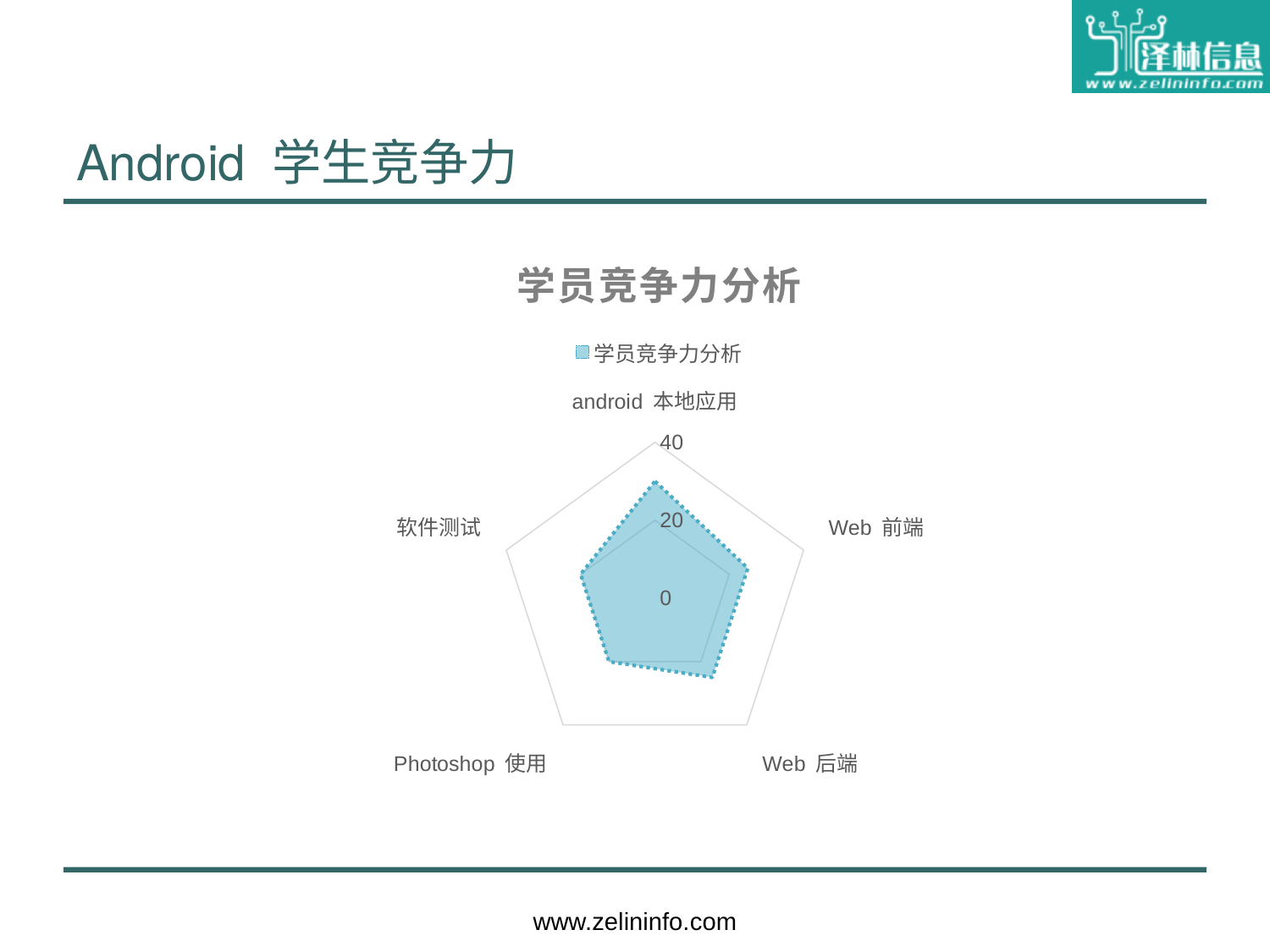

# Android 学生竞争力

### Chart:

| Category | 学员竞争力分析 |
|---|---|
| android 本地应用 | 30.0 |
| Web 前端 | 25.0 |
| Web 后端 | 25.0 |
| Photoshop 使用 | 20.0 |
| 软件测试 | 20.0 |